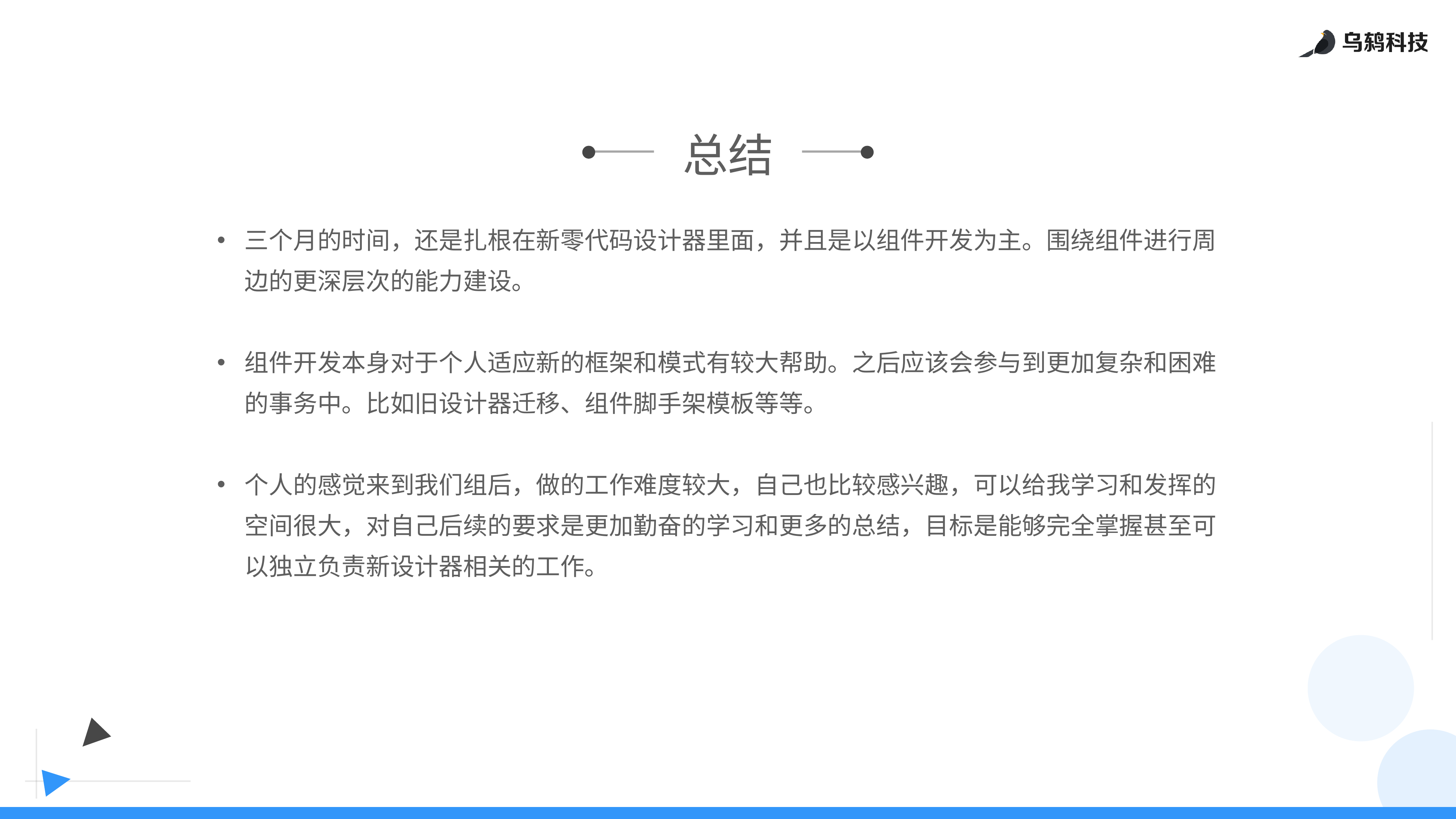

BBAAD9C20180234D78A0072836F0B6C012B9B20118E87BB0ABD98A3EB11C2BBCAB43BA38416CDB0622692208C8460BEB0209210A31D0EB411BBFC26A745E2DD824FB24AD5A26D6D7F48229D76E6245E79DDCEC367D6BD3C758BE119F03706CE8DED62B93BE3
总结

三个月的时间，还是扎根在新零代码设计器里面，并且是以组件开发为主。围绕组件进行周边的更深层次的能力建设。

组件开发本身对于个人适应新的框架和模式有较大帮助。之后应该会参与到更加复杂和困难的事务中。比如旧设计器迁移、组件脚手架模板等等。

个人的感觉来到我们组后，做的工作难度较大，自己也比较感兴趣，可以给我学习和发挥的空间很大，对自己后续的要求是更加勤奋的学习和更多的总结，目标是能够完全掌握甚至可以独立负责新设计器相关的工作。